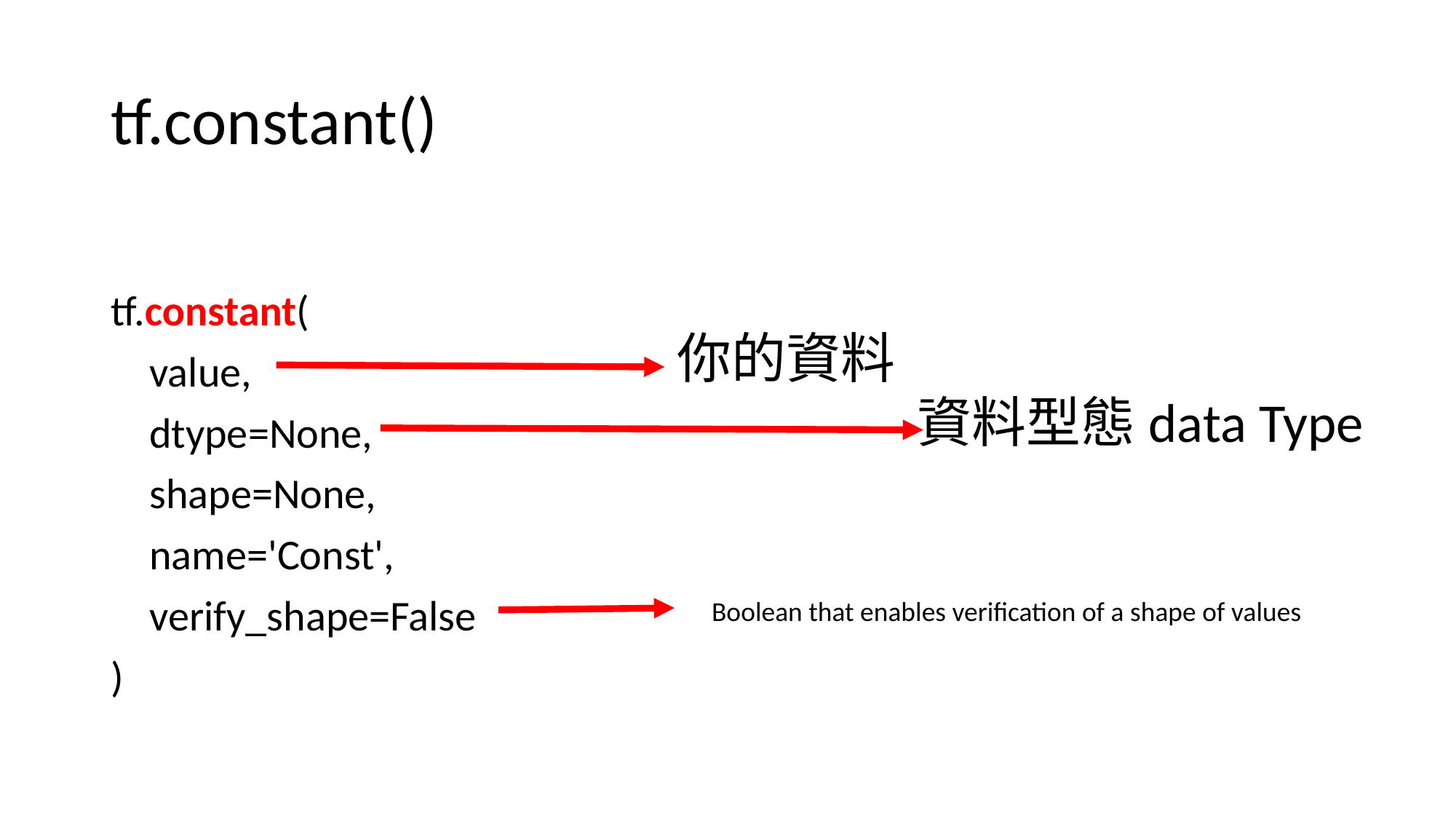

# tf.constant()

tf.constant(
    value,
    dtype=None,
    shape=None,
    name='Const',
    verify_shape=False
)
你的資料
資料型態data Type
Boolean that enables verification of a shape of values